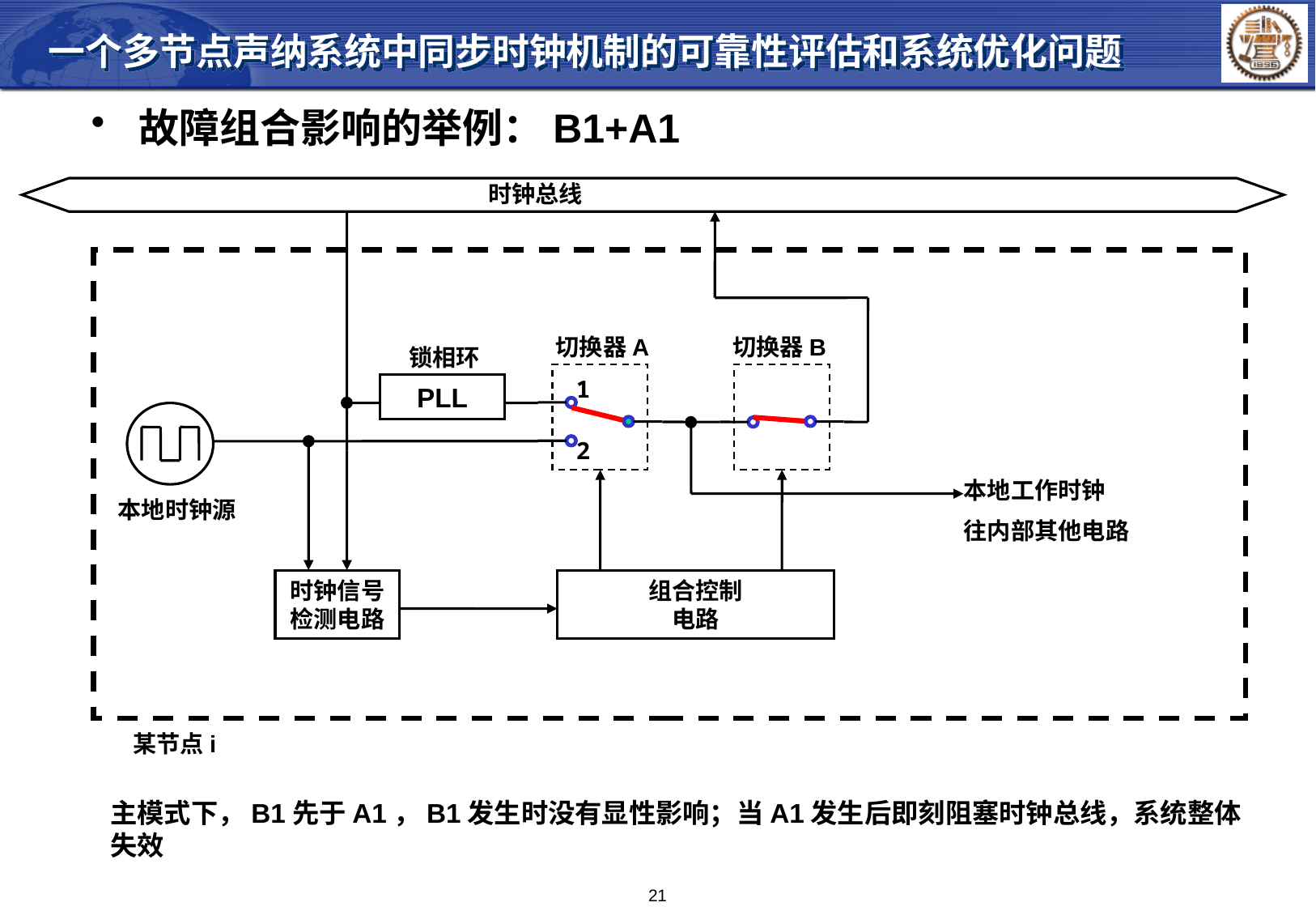

一个多节点声纳系统中同步时钟机制的可靠性评估和系统优化问题
 故障组合影响的举例：B1+A1
时钟总线

切换器A
切换器B
锁相环

1
PLL

2

本地工作时钟
往内部其他电路
本地时钟源

时钟信号
检测电路
组合控制
电路

某节点i
主模式下，B1先于A1，B1发生时没有显性影响；当A1发生后即刻阻塞时钟总线，系统整体失效
21